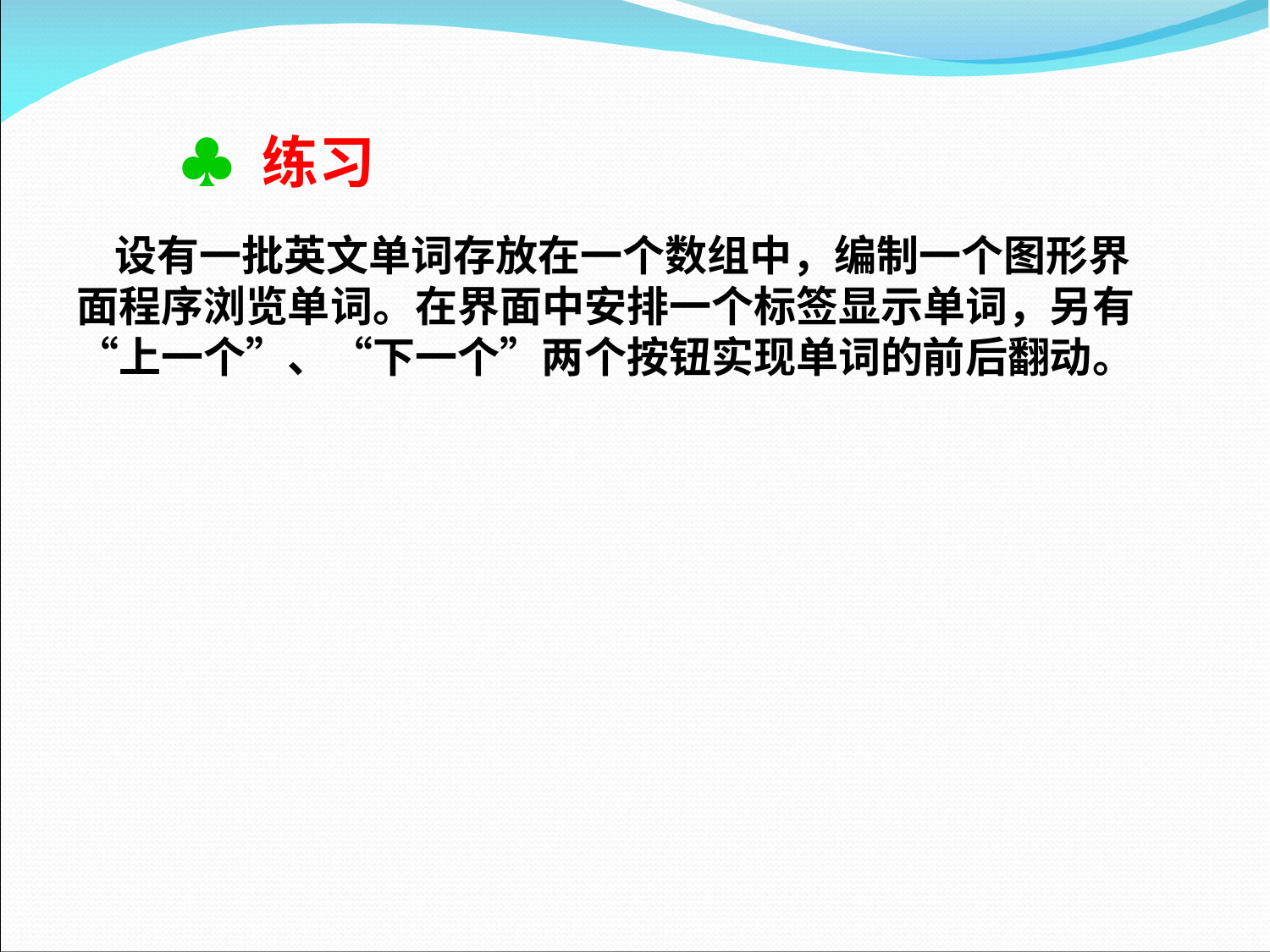

# ♣ 练习
   设有一批英文单词存放在一个数组中，编制一个图形界面程序浏览单词。在界面中安排一个标签显示单词，另有“上一个”、“下一个”两个按钮实现单词的前后翻动。